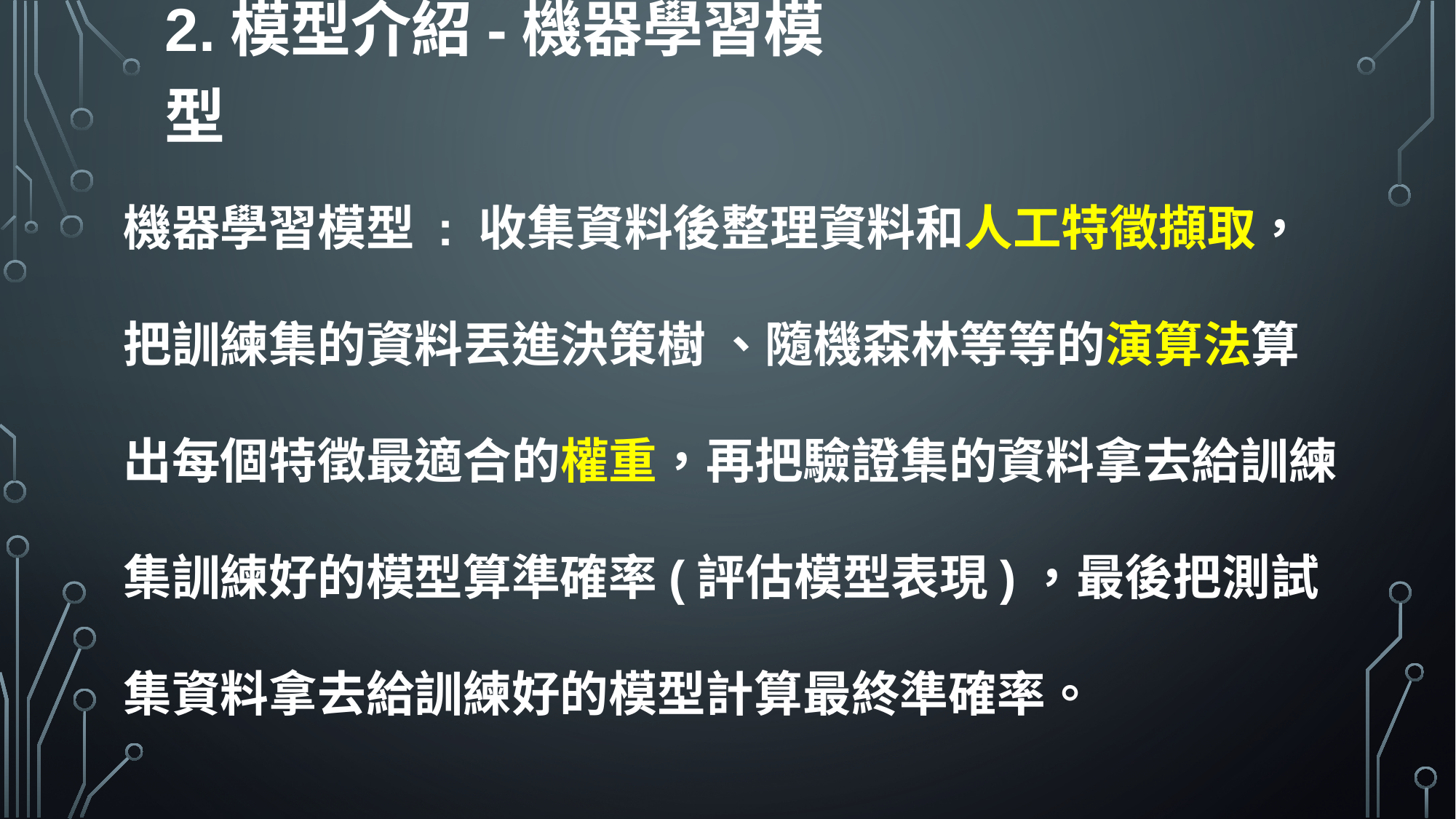

2.模型介紹-機器學習模型
機器學習模型 : 收集資料後整理資料和人工特徵擷取，把訓練集的資料丟進決策樹 、隨機森林等等的演算法算出每個特徵最適合的權重，再把驗證集的資料拿去給訓練集訓練好的模型算準確率(評估模型表現)，最後把測試集資料拿去給訓練好的模型計算最終準確率。